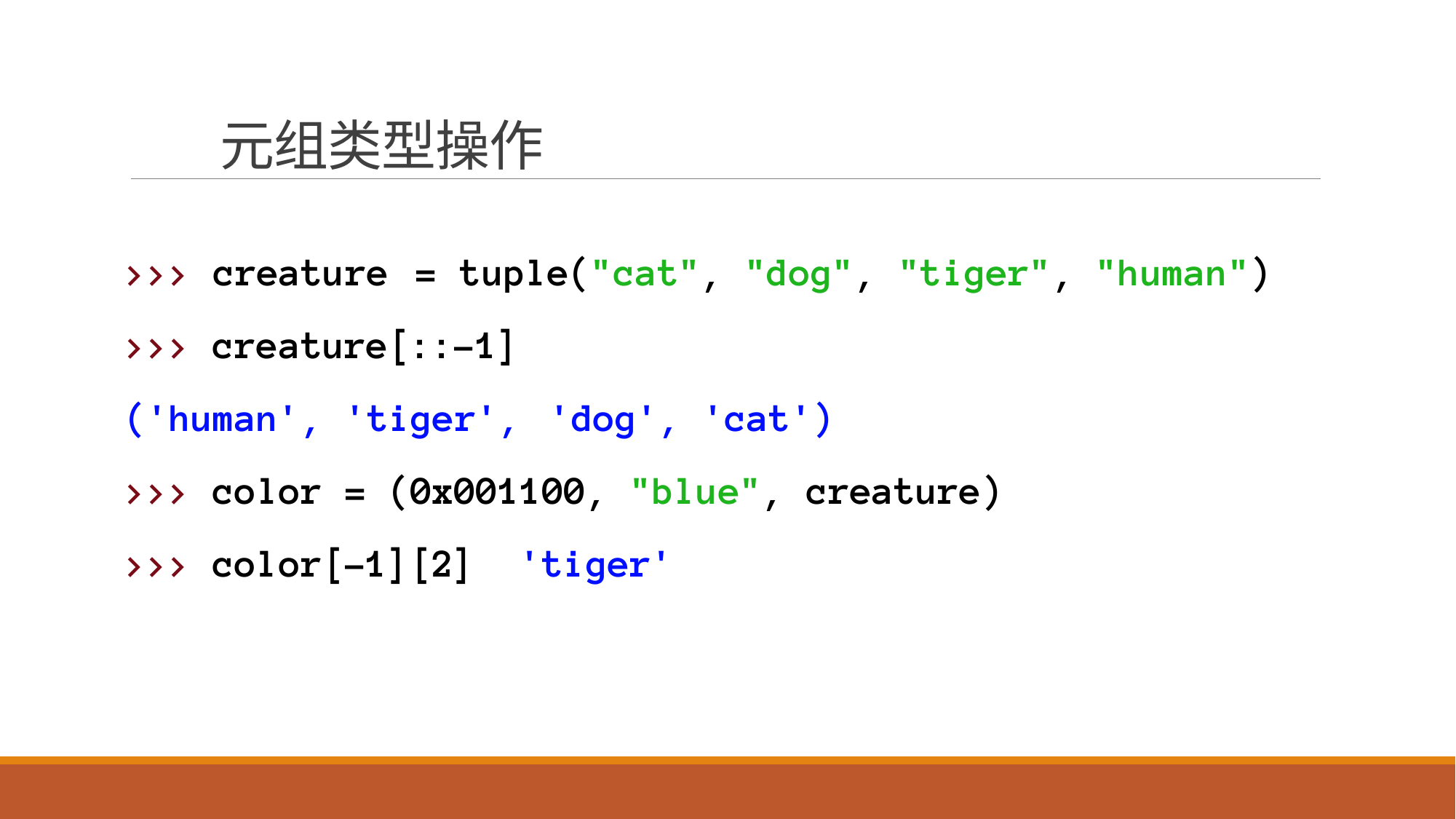

# 元组类型操作
>>> creature	= tuple("cat", "dog", "tiger", "human")
>>> creature[::-1]
('human', 'tiger',	'dog', 'cat')
>>> color = (0x001100, "blue", creature)
>>> color[-1][2]  'tiger'